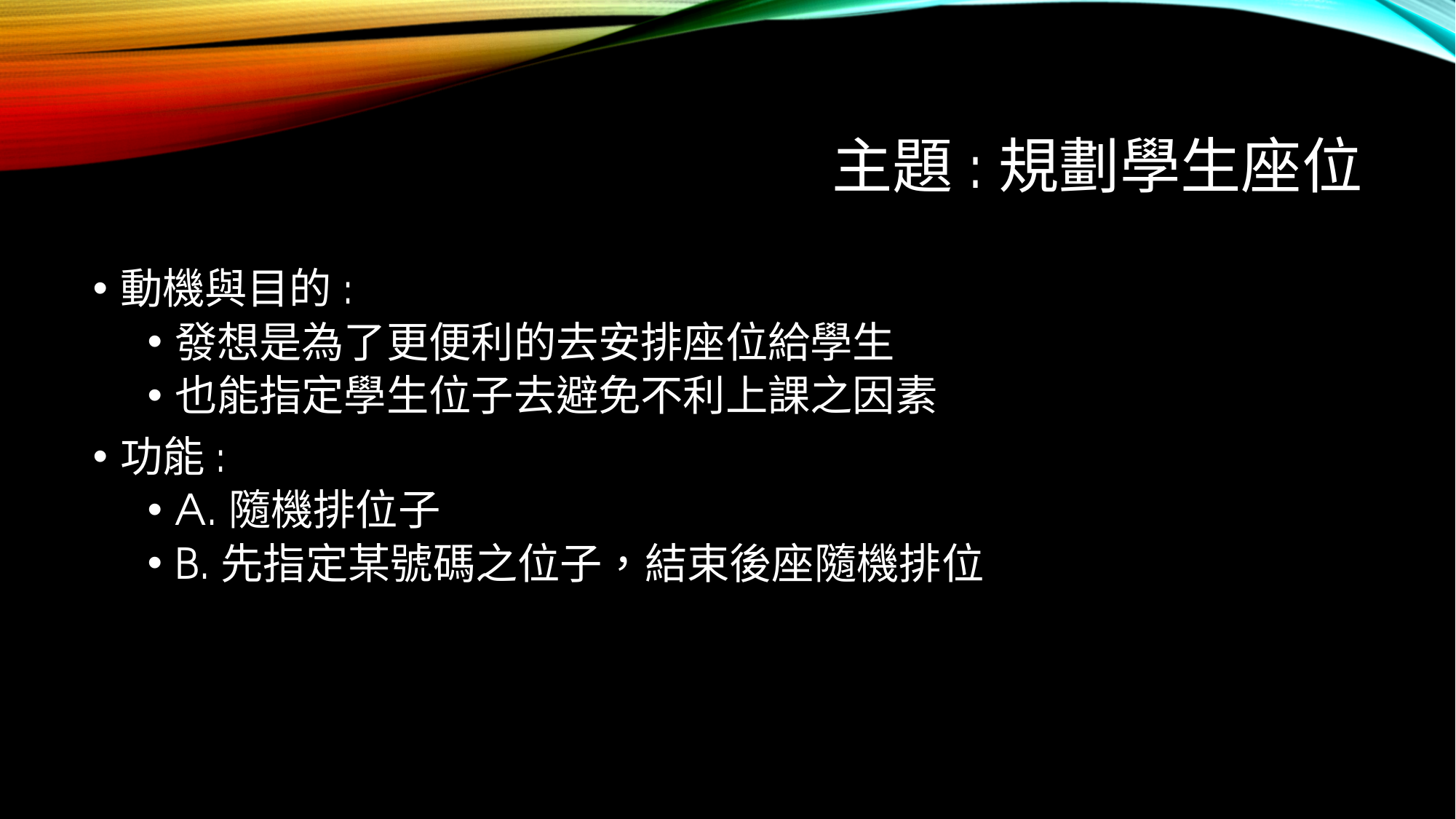

# 主題:規劃學生座位
動機與目的:
發想是為了更便利的去安排座位給學生
也能指定學生位子去避免不利上課之因素
功能:
A.隨機排位子
B.先指定某號碼之位子，結束後座隨機排位